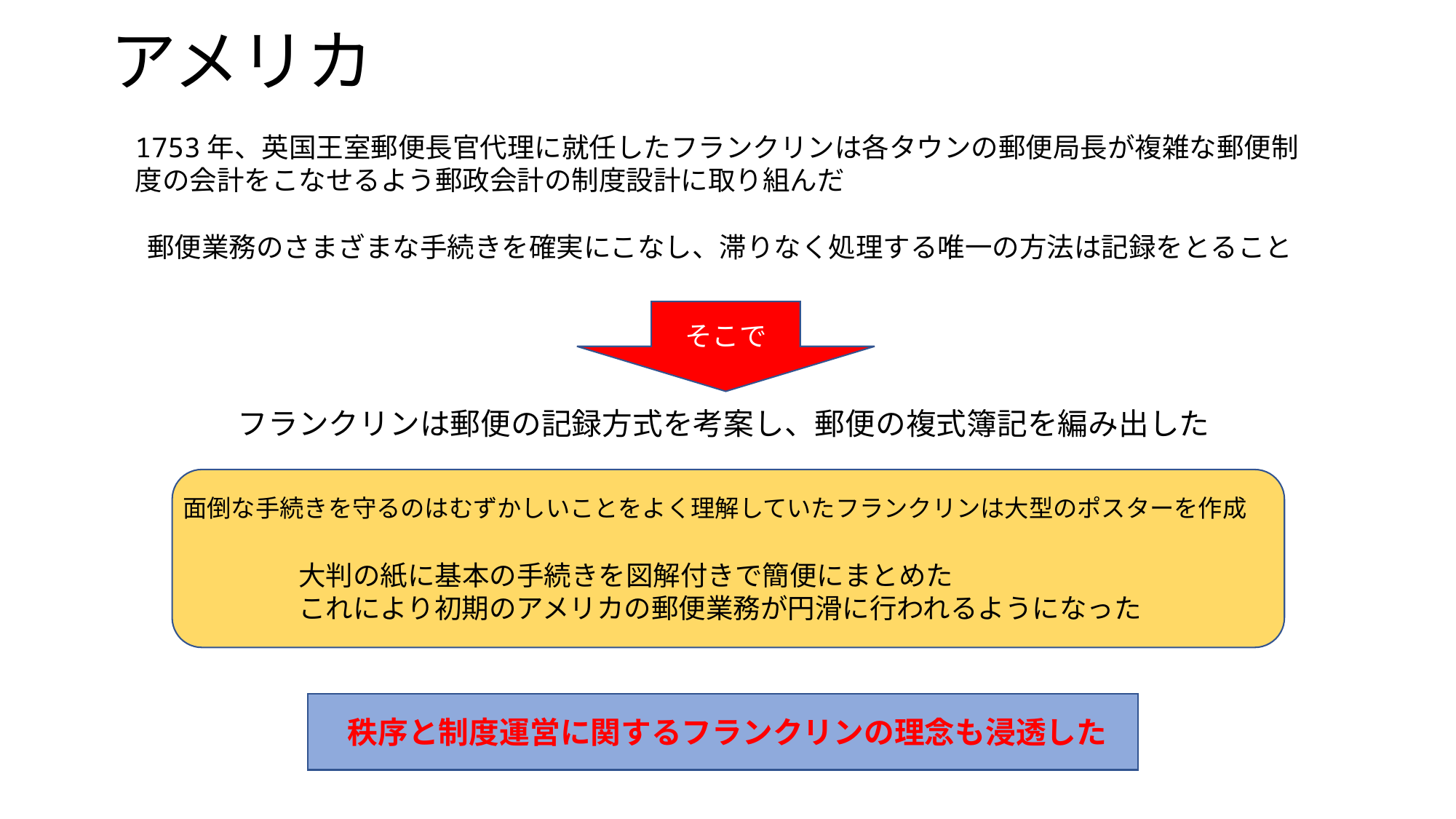

# アメリカ
1753年、英国王室郵便長官代理に就任したフランクリンは各タウンの郵便局長が複雑な郵便制度の会計をこなせるよう郵政会計の制度設計に取り組んだ
郵便業務のさまざまな手続きを確実にこなし、滞りなく処理する唯一の方法は記録をとること
そこで
フランクリンは郵便の記録方式を考案し、郵便の複式簿記を編み出した

面倒な手続きを守るのはむずかしいことをよく理解していたフランクリンは大型のポスターを作成
大判の紙に基本の手続きを図解付きで簡便にまとめた
これにより初期のアメリカの郵便業務が円滑に行われるようになった

秩序と制度運営に関するフランクリンの理念も浸透した